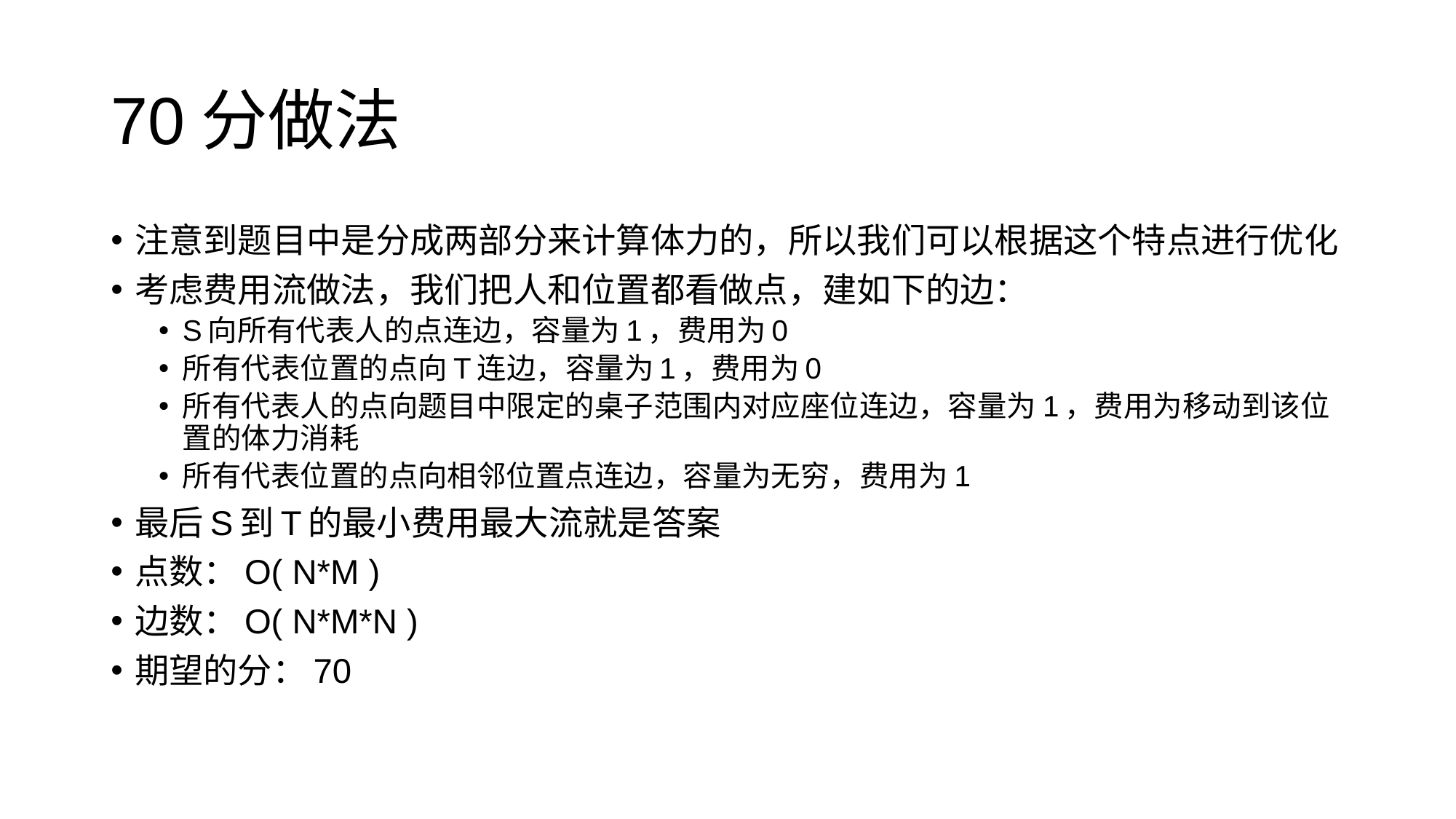

# 70分做法
注意到题目中是分成两部分来计算体力的，所以我们可以根据这个特点进行优化
考虑费用流做法，我们把人和位置都看做点，建如下的边：
S向所有代表人的点连边，容量为1，费用为0
所有代表位置的点向T连边，容量为1，费用为0
所有代表人的点向题目中限定的桌子范围内对应座位连边，容量为1，费用为移动到该位置的体力消耗
所有代表位置的点向相邻位置点连边，容量为无穷，费用为1
最后S到T的最小费用最大流就是答案
点数：O( N*M )
边数：O( N*M*N )
期望的分：70